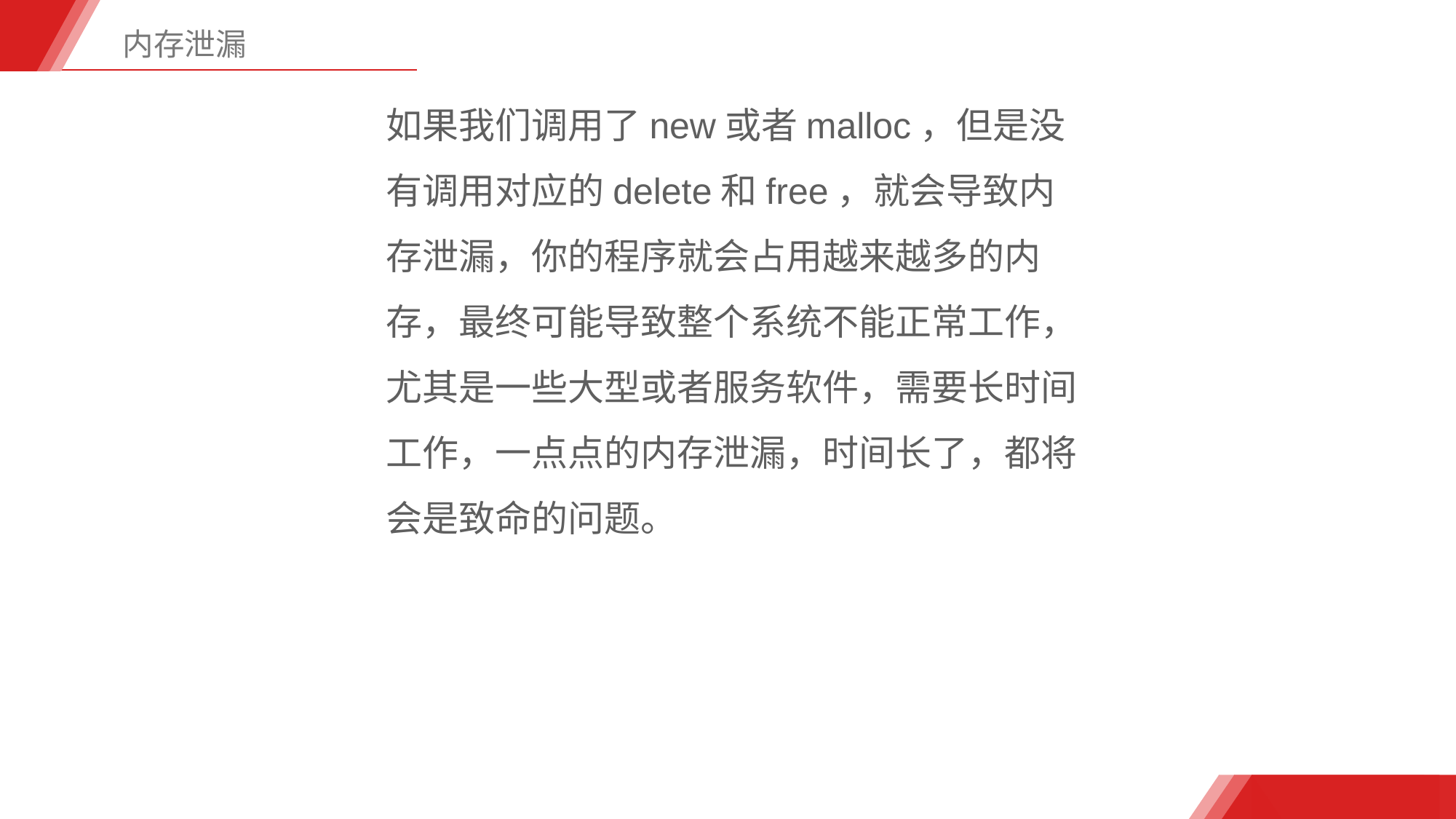

内存泄漏
如果我们调用了new或者malloc，但是没有调用对应的delete和free，就会导致内存泄漏，你的程序就会占用越来越多的内存，最终可能导致整个系统不能正常工作，尤其是一些大型或者服务软件，需要长时间工作，一点点的内存泄漏，时间长了，都将会是致命的问题。